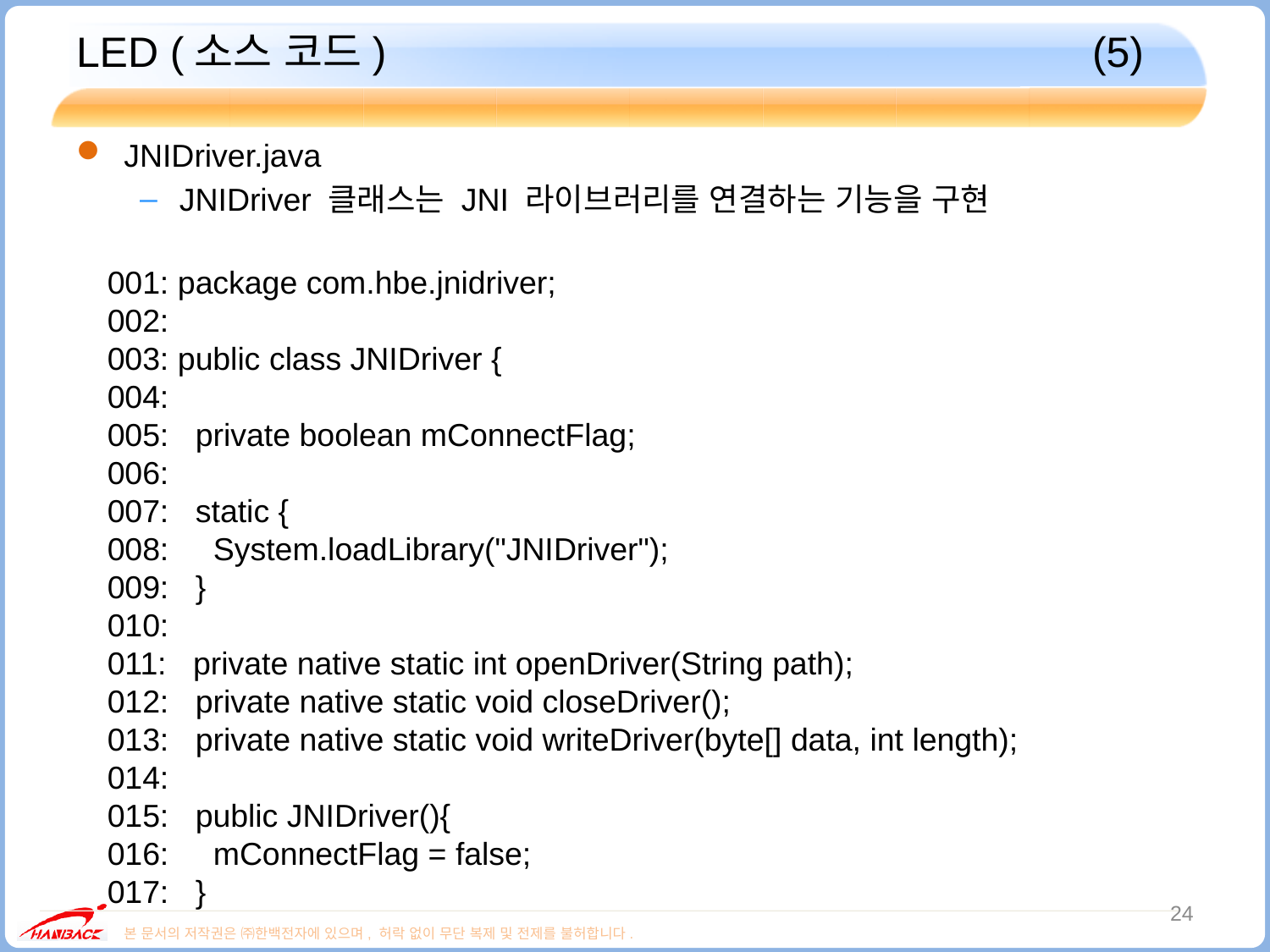

# LED (소스 코드)						(5)
JNIDriver.java
JNIDriver 클래스는 JNI 라이브러리를 연결하는 기능을 구현
001: package com.hbe.jnidriver;
002:
003: public class JNIDriver {
004:
005:   private boolean mConnectFlag;
006:
007:   static {
008:     System.loadLibrary("JNIDriver");
009:   }
010:
011:   private native static int openDriver(String path);
012:   private native static void closeDriver();
013:   private native static void writeDriver(byte[] data, int length);
014:
015:   public JNIDriver(){
016:     mConnectFlag = false;
017:   }
24